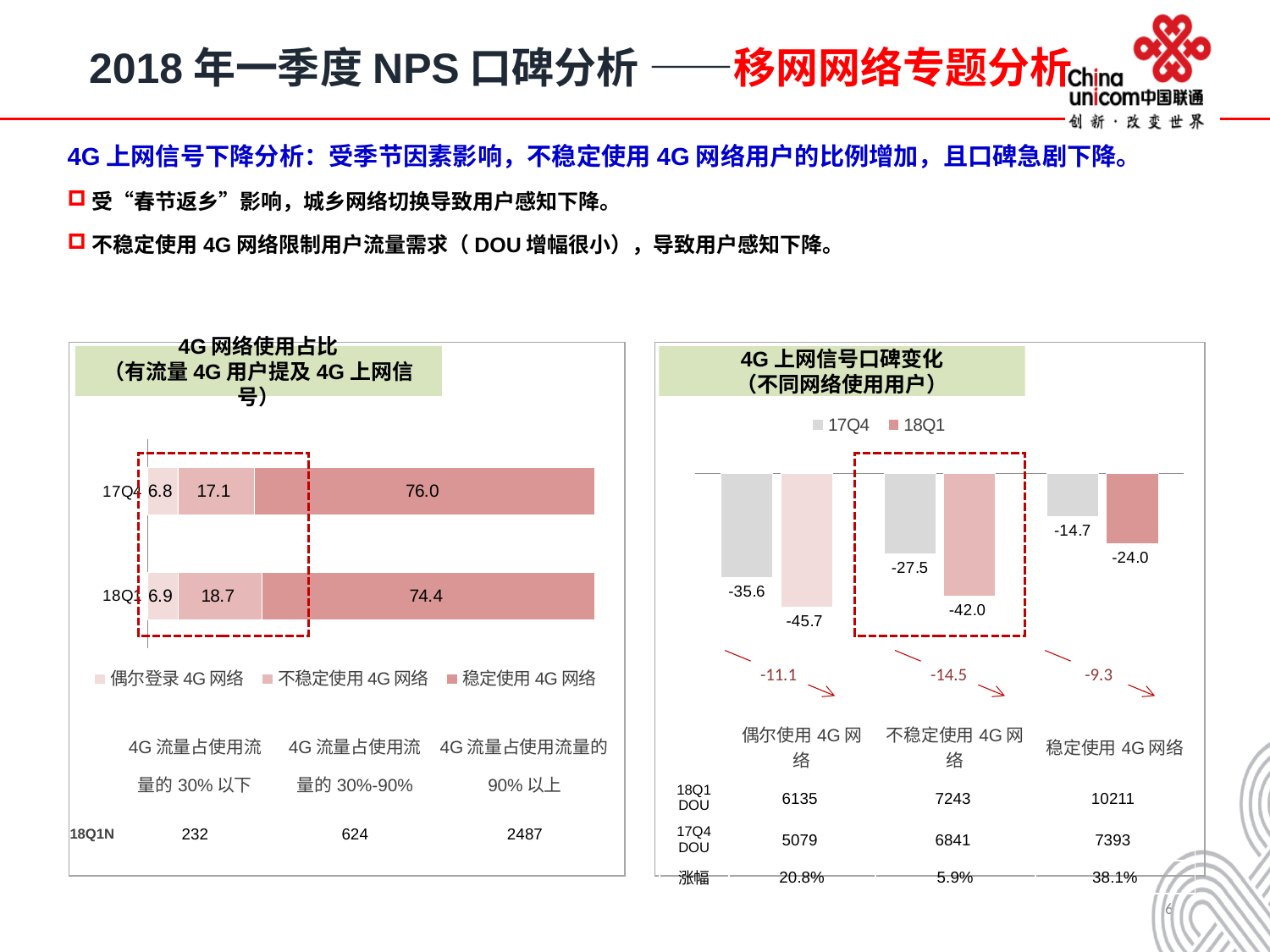

2018年一季度NPS口碑分析 ——移网网络专题分析
4G上网信号下降分析：受季节因素影响，不稳定使用4G网络用户的比例增加，且口碑急剧下降。
受“春节返乡”影响，城乡网络切换导致用户感知下降。
不稳定使用4G网络限制用户流量需求（DOU增幅很小），导致用户感知下降。

### Chart

| Category | 17Q4 | 18Q1 |
|---|---|---|
| 偶尔登录4G网络 | -35.55555555555556 | -45.6896551724138 |
| 不稳定使用4G网络 | -27.494456762749447 | -41.987179487179475 |
| 稳定使用4G网络 | -14.742628685657166 | -24.04503417772415 |

4G网络使用占比
（有流量4G用户提及4G上网信号）
4G上网信号口碑变化
（不同网络使用用户）

### Chart

| Category | 偶尔登录4G网络 | 不稳定使用4G网络 | 稳定使用4G网络 |
|---|---|---|---|
| 17Q4 | 6.838905775075979 | 17.135258358662654 | 76.02583586626118 |
| 18Q1 | 6.939874364343408 | 18.66586897995813 | 74.39425665569853 |

-11.1
-14.5
-9.3
|  | 4G流量占使用流量的30%以下 | 4G流量占使用流量的30%-90% | 4G流量占使用流量的90%以上 |
| --- | --- | --- | --- |
| 18Q1N | 232 | 624 | 2487 |
|  | 偶尔使用4G网络 | 不稳定使用4G网络 | 稳定使用4G网络 |
| --- | --- | --- | --- |
| 18Q1 DOU | 6135 | 7243 | 10211 |
| 17Q4 DOU | 5079 | 6841 | 7393 |
| 涨幅 | 20.8% | 5.9% | 38.1% |